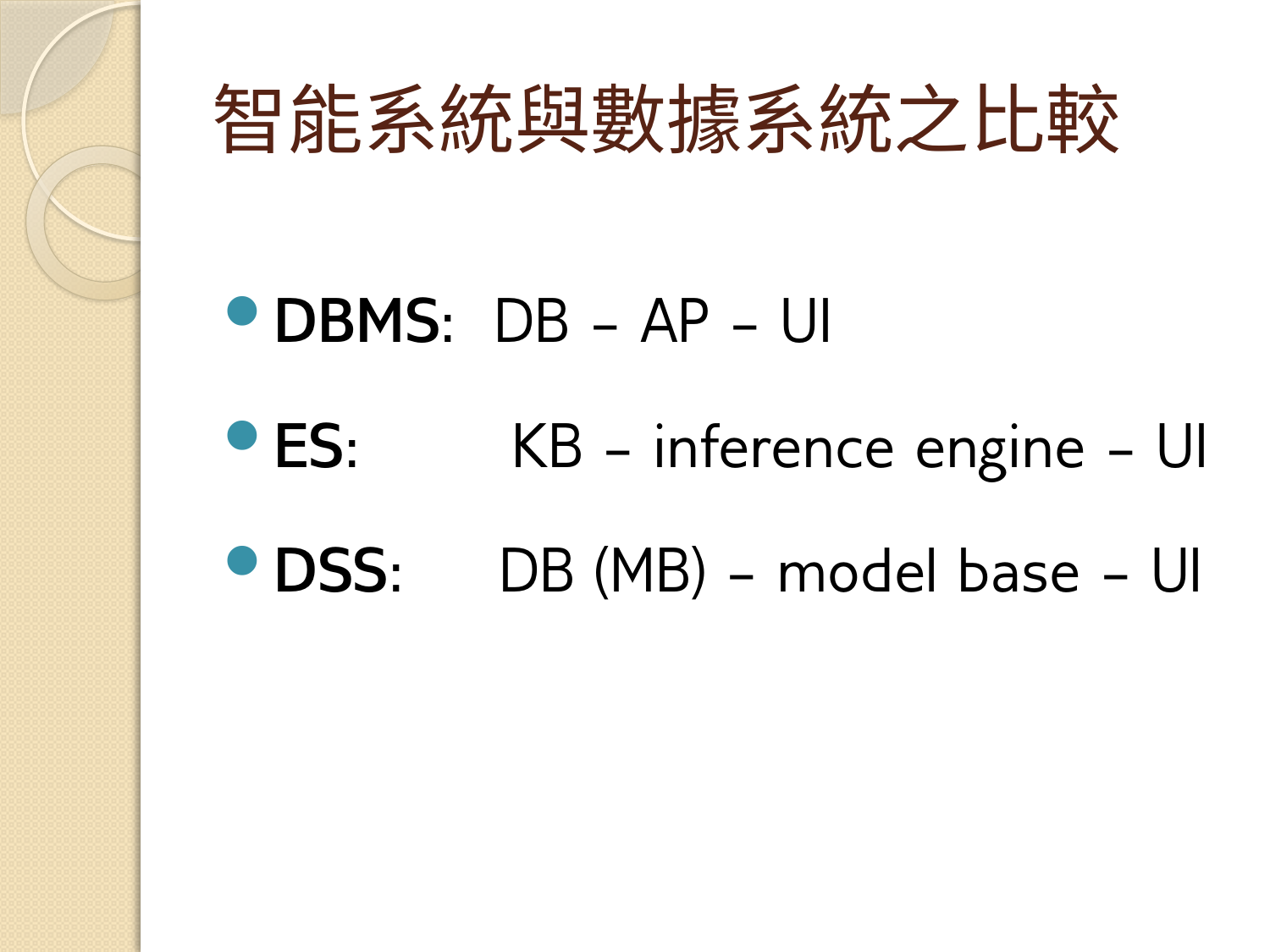

# 智能系統與數據系統之比較
DBMS:  DB – AP – UI
ES:        KB – inference engine – UI
DSS:     DB (MB) – model base – UI